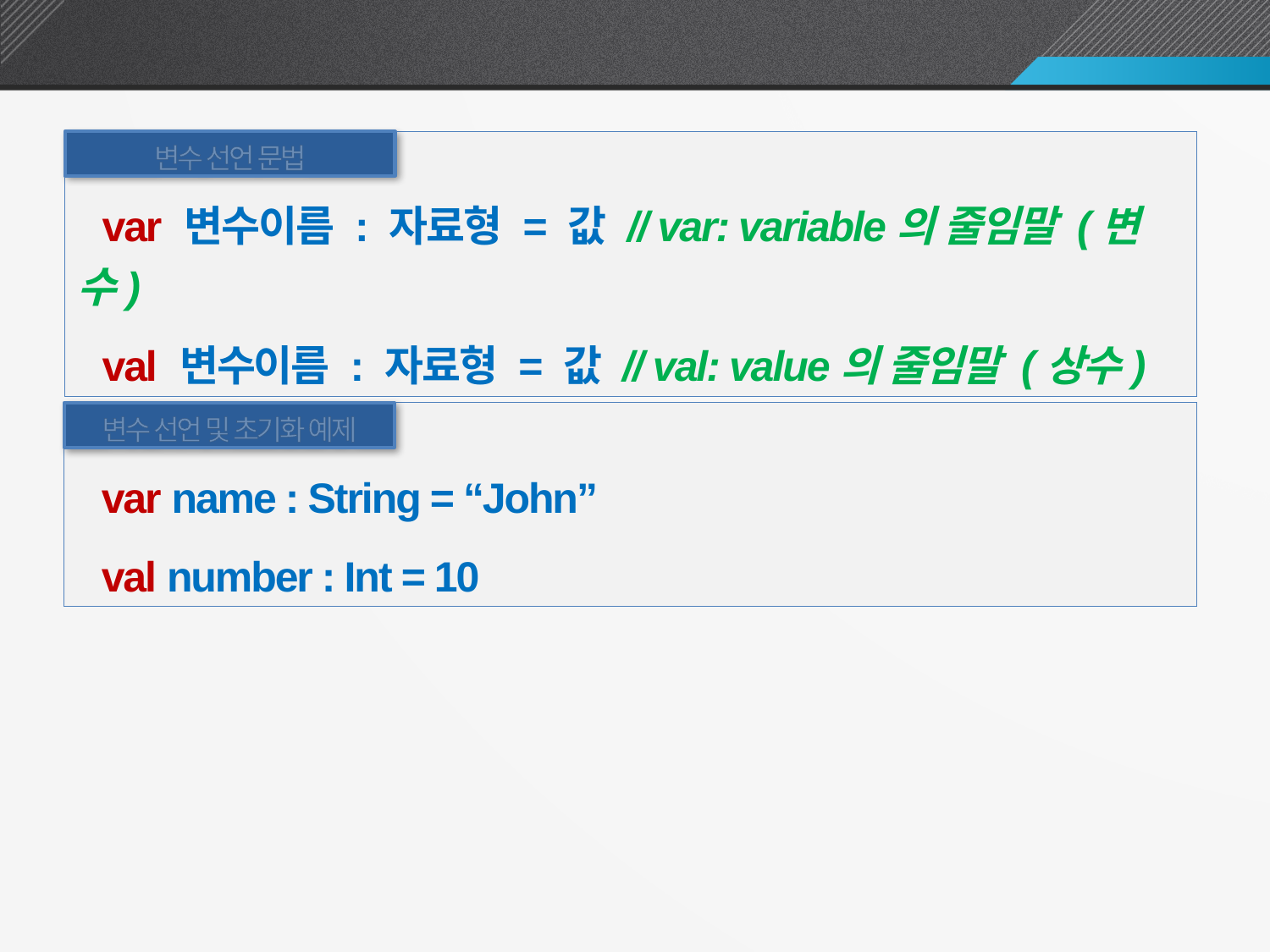

변수 선언 및 초기화
변수 선언 문법

var 변수이름 : 자료형 = 값 // var: variable의 줄임말 (변수)
val 변수이름 : 자료형 = 값 // val: value의 줄임말 (상수)
변수 선언 및 초기화 예제

var name : String = “John”
val number : Int = 10